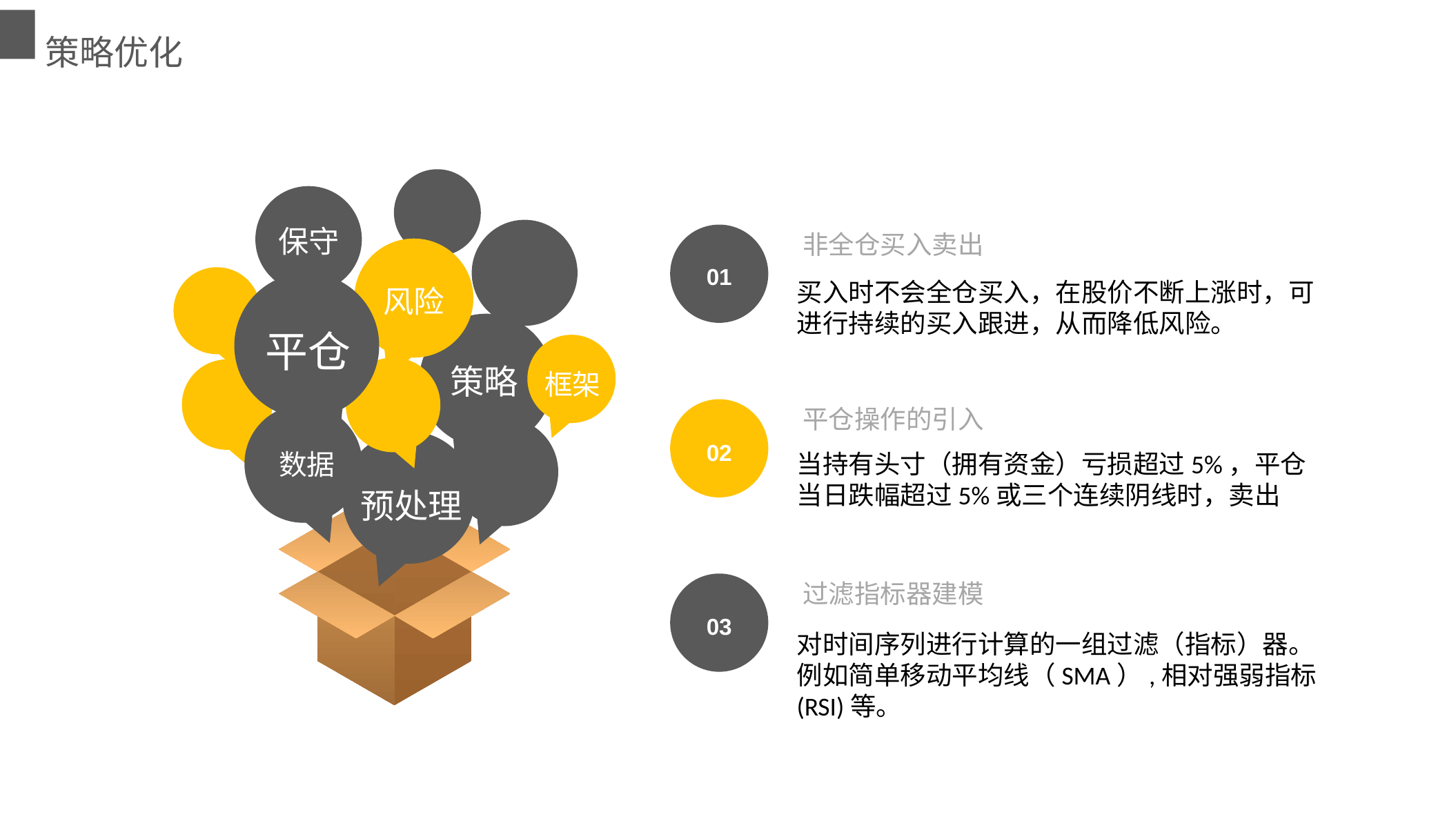

策略优化

保守

风险
平仓
策略
框架
数据
预处理
非全仓买入卖出

01
买入时不会全仓买入，在股价不断上涨时，可进行持续的买入跟进，从而降低风险。
平仓操作的引入

02
当持有头寸（拥有资金）亏损超过5%，平仓
当日跌幅超过5%或三个连续阴线时，卖出

过滤指标器建模

03
对时间序列进行计算的一组过滤（指标）器。 例如简单移动平均线（SMA）,相对强弱指标(RSI)等。